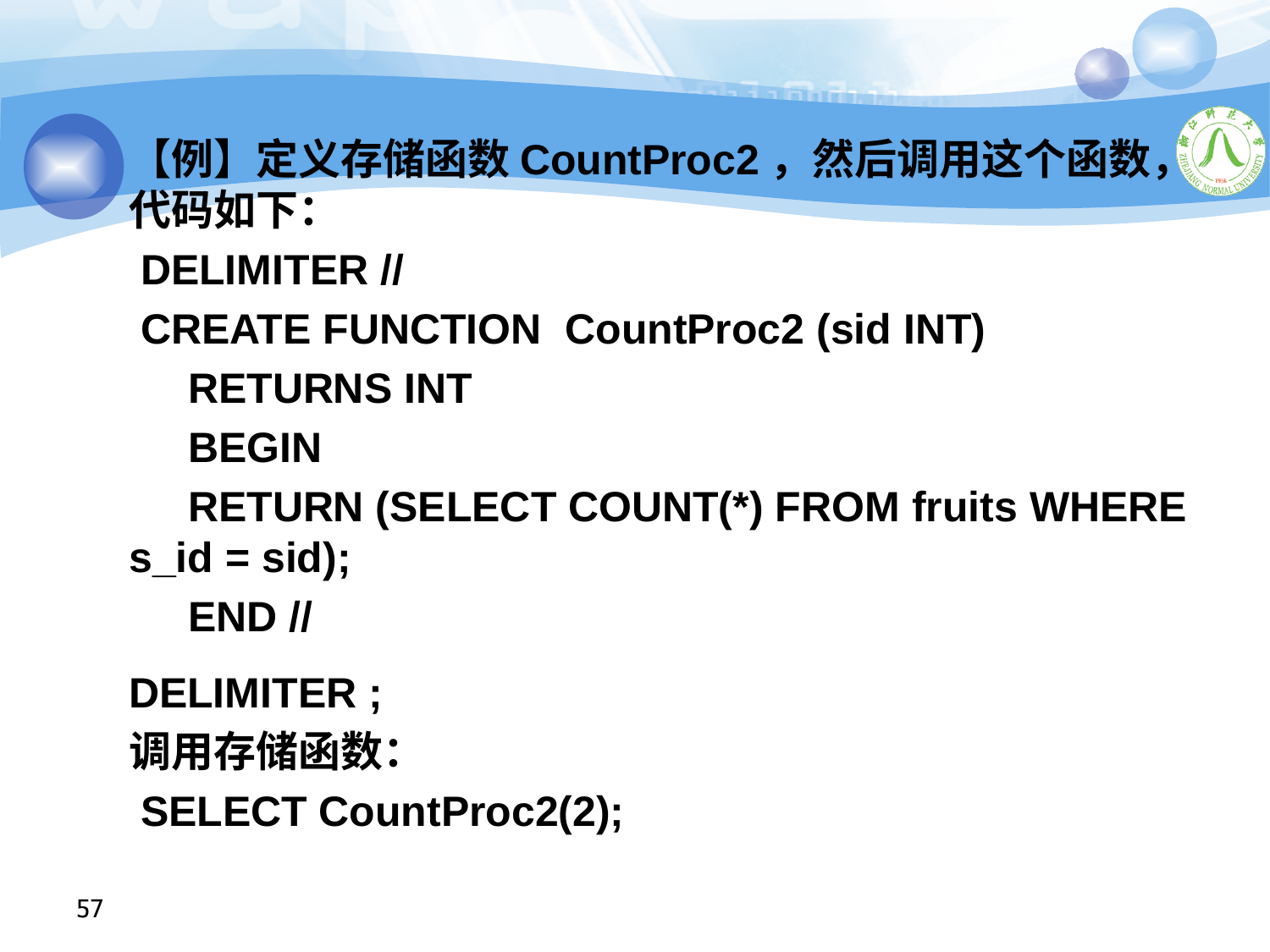

【例】定义存储函数CountProc2，然后调用这个函数，代码如下：
 DELIMITER //
 CREATE FUNCTION  CountProc2 (sid INT)
     RETURNS INT
     BEGIN
     RETURN (SELECT COUNT(*) FROM fruits WHERE s_id = sid);
     END //

DELIMITER ;
调用存储函数：
 SELECT CountProc2(2);
57